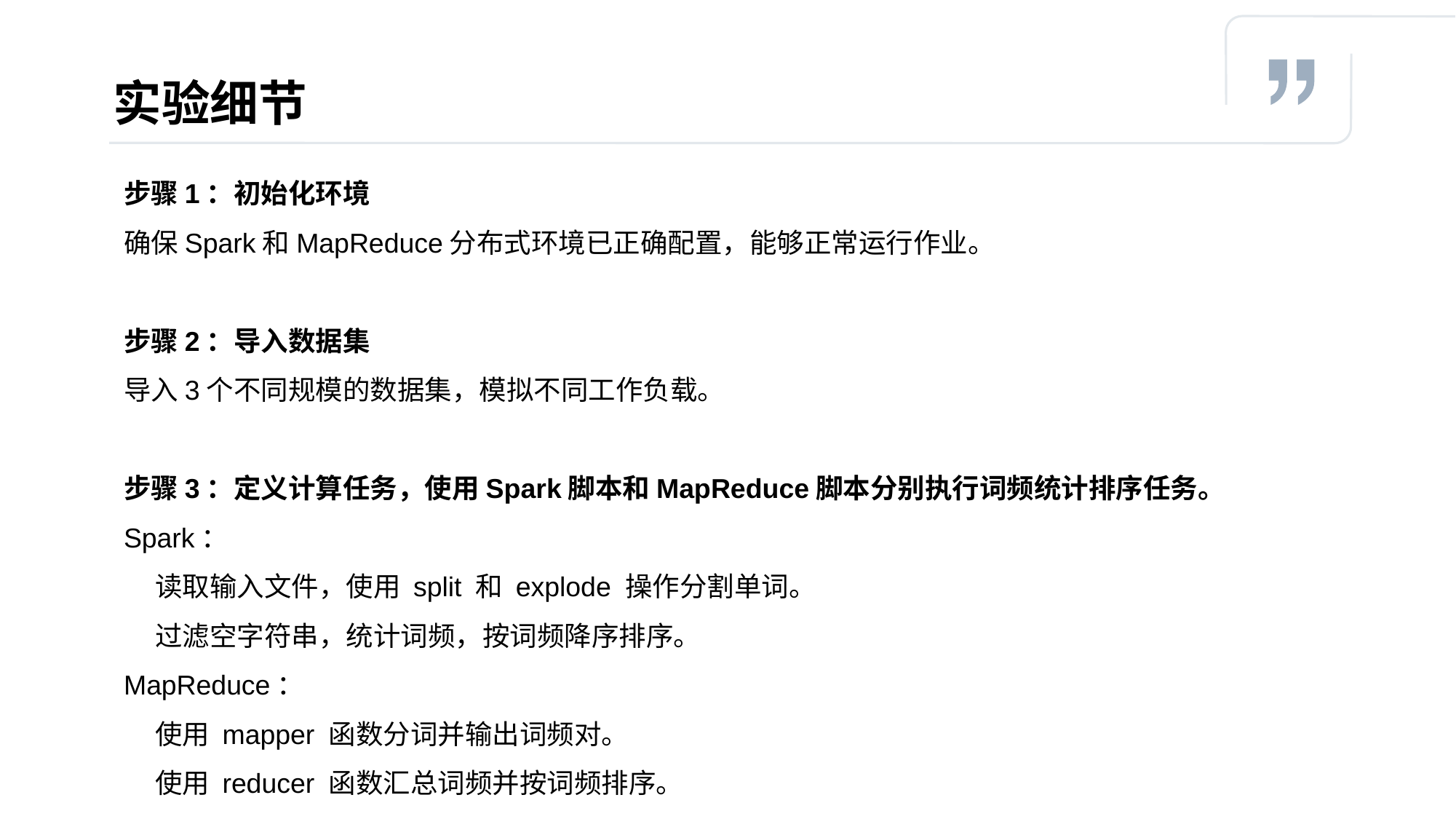

# 实验细节
步骤1：初始化环境
确保Spark和MapReduce分布式环境已正确配置，能够正常运行作业。

步骤2：导入数据集
导入3个不同规模的数据集，模拟不同工作负载。

步骤3：定义计算任务，使用Spark脚本和MapReduce脚本分别执行词频统计排序任务。
Spark：
    读取输入文件，使用 split 和 explode 操作分割单词。
    过滤空字符串，统计词频，按词频降序排序。
MapReduce：
    使用 mapper 函数分词并输出词频对。
    使用 reducer 函数汇总词频并按词频排序。